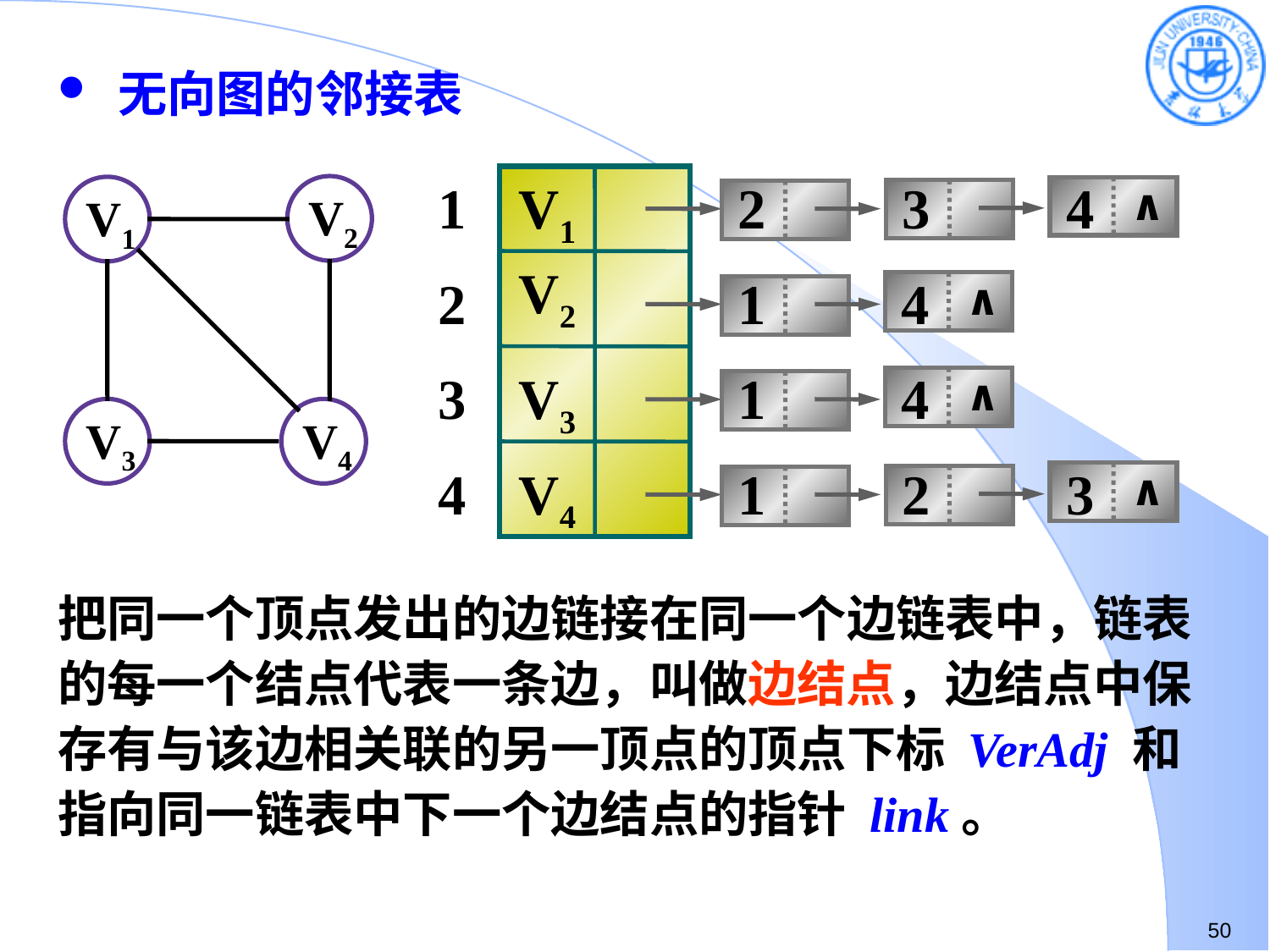

无向图的邻接表

把同一个顶点发出的边链接在同一个边链表中，链表的每一个结点代表一条边，叫做边结点，边结点中保存有与该边相关联的另一顶点的顶点下标 VerAdj 和指向同一链表中下一个边结点的指针 link。
2
3
4
∧

1

V1

V2
2
1
4
∧

3
V3
1
4
∧

4
V4
1
2
3
∧

V2
V1

V3
V4